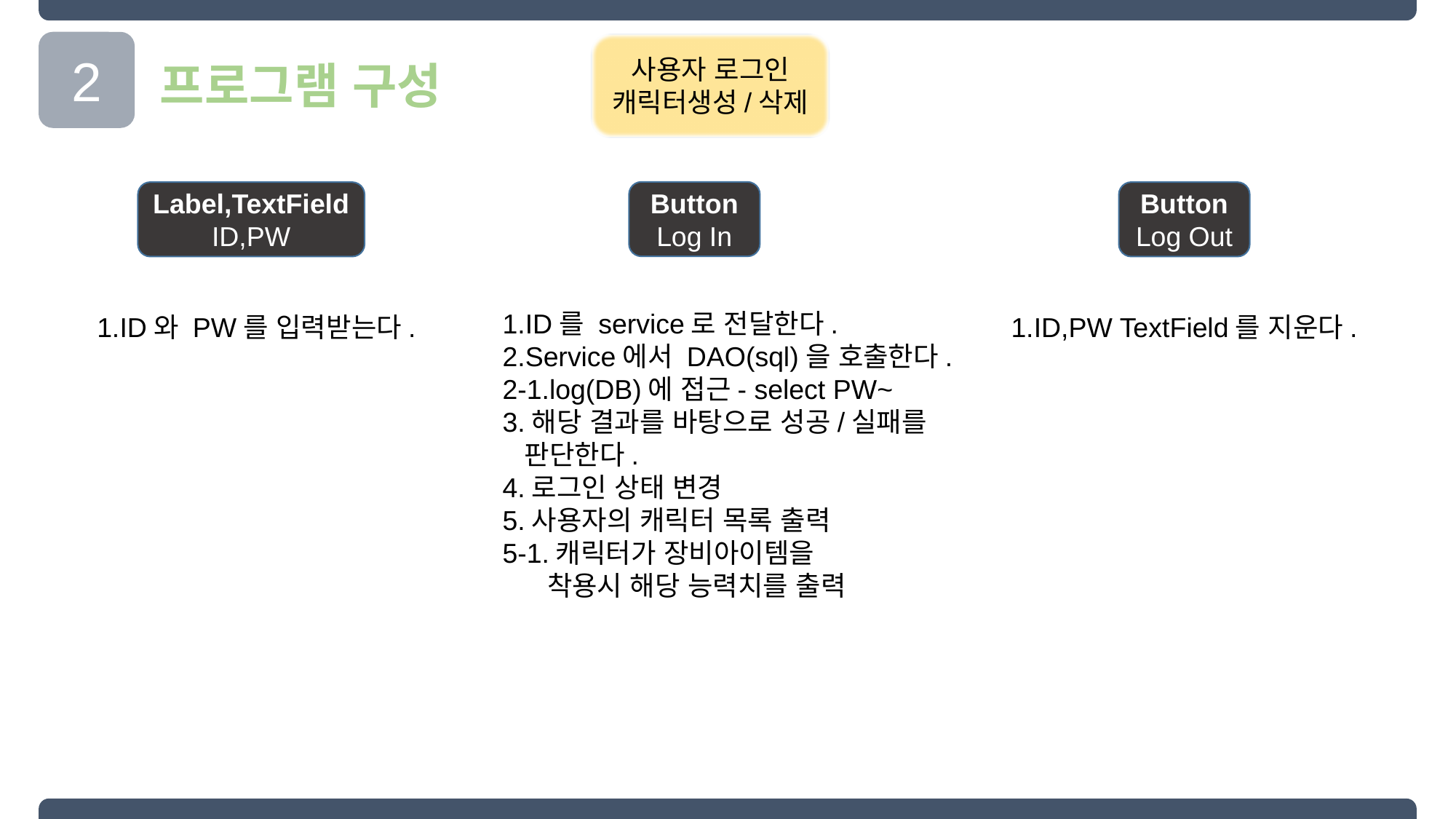

2
사용자 로그인
캐릭터생성/삭제
프로그램 구성
Button
Log In
Label,TextField
ID,PW
Button
Log Out
1.ID를 service로 전달한다.
2.Service에서 DAO(sql)을 호출한다.
2-1.log(DB)에 접근- select PW~
3.해당 결과를 바탕으로 성공/실패를
  판단한다.
4.로그인 상태 변경
5.사용자의 캐릭터 목록 출력
5-1.캐릭터가 장비아이템을
     착용시 해당 능력치를 출력
1.ID와 PW를 입력받는다.
1.ID,PW TextField를 지운다.